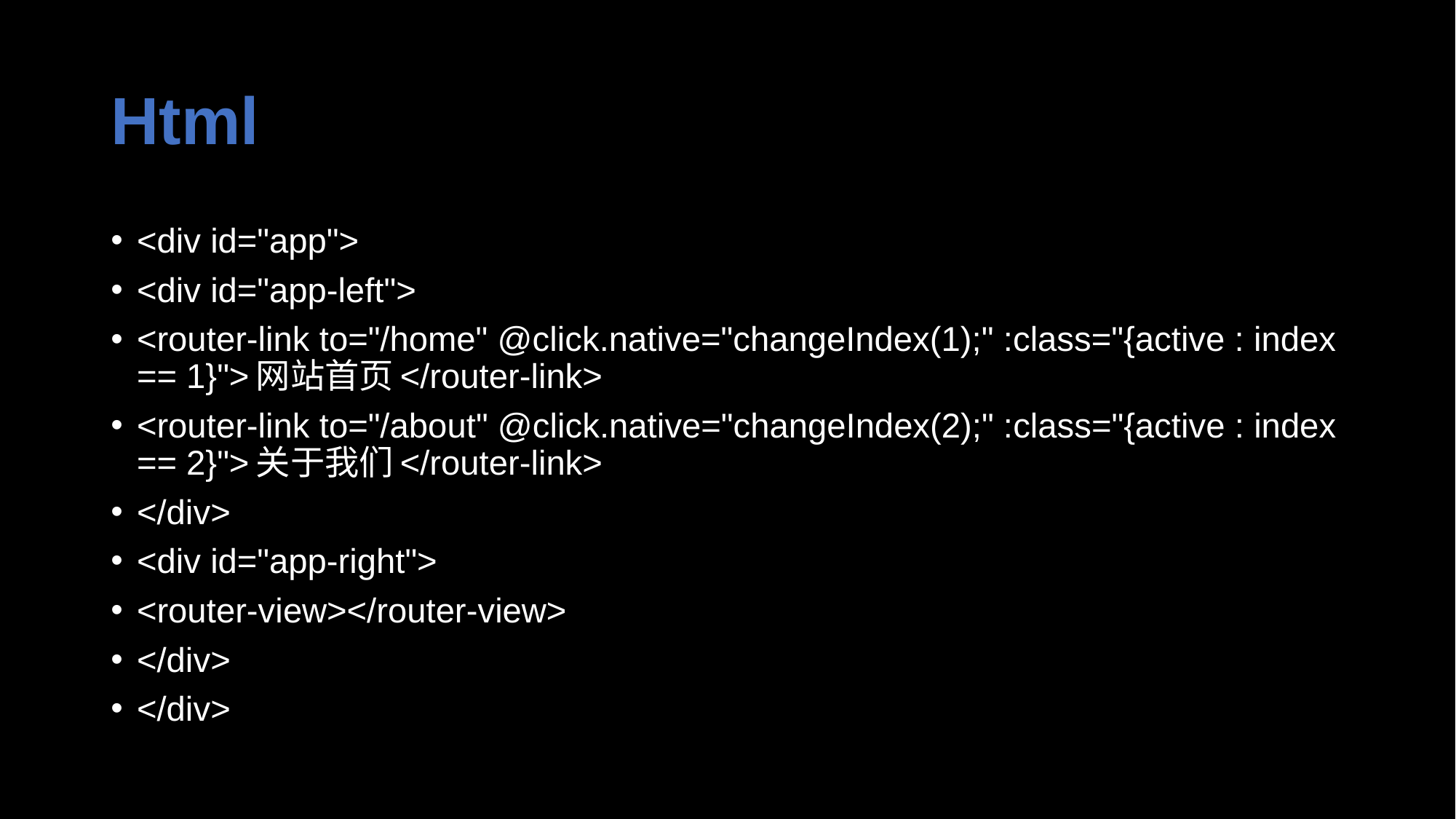

# Html
<div id="app">
<div id="app-left">
<router-link to="/home" @click.native="changeIndex(1);" :class="{active : index == 1}">网站首页</router-link>
<router-link to="/about" @click.native="changeIndex(2);" :class="{active : index == 2}">关于我们</router-link>
</div>
<div id="app-right">
<router-view></router-view>
</div>
</div>